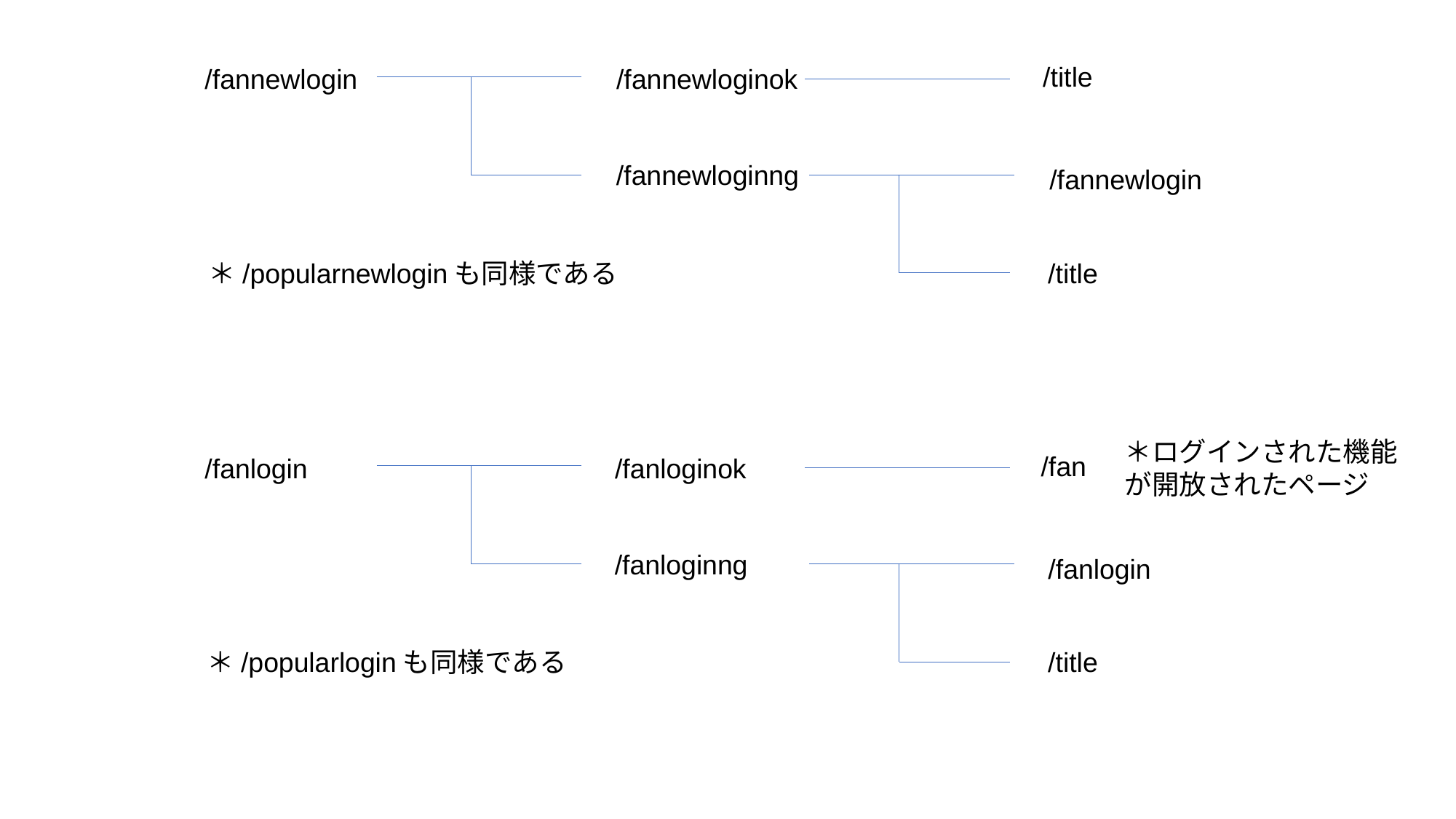

/title
/fannewlogin
/fannewloginok
/fannewloginng
/fannewlogin
＊/popularnewloginも同様である
/title
＊ログインされた機能
が開放されたページ
/fan
/fanlogin
/fanloginok
/fanloginng
/fanlogin
＊/popularloginも同様である
/title